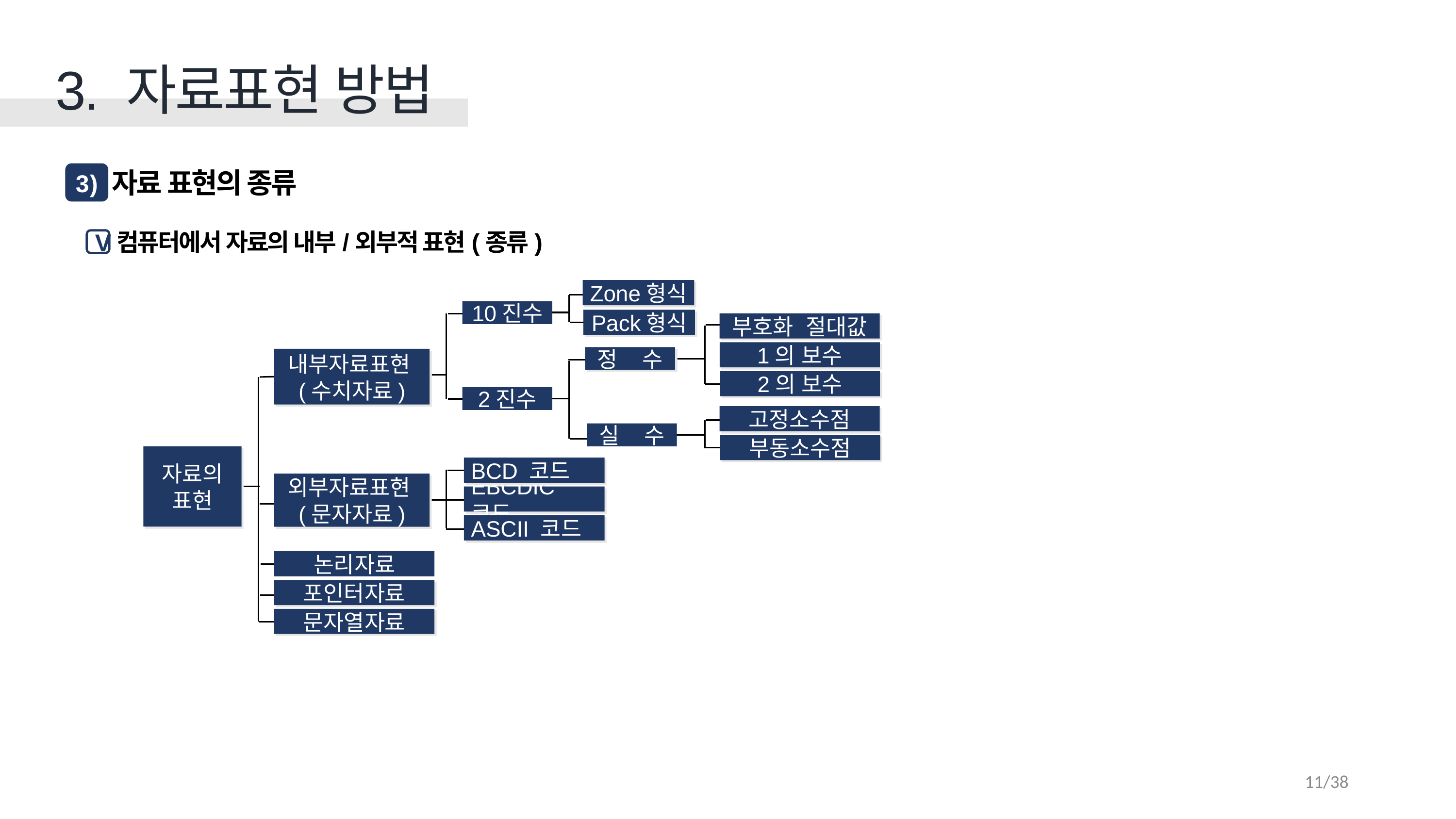

3. 자료표현 방법

자료 표현의 종류
3 )
컴퓨터에서 자료의 내부/외부적 표현(종류)
V
Zone형식
10진수
Pack형식
부호화  절대값
1의 보수
정    수
내부자료표현(수치자료)
2의 보수
2진수
고정소수점
실    수
부동소수점
자료의 표현
BCD 코드
외부자료표현(문자자료)
EBCDIC 코드
ASCII 코드
논리자료
포인터자료
문자열자료
11/38